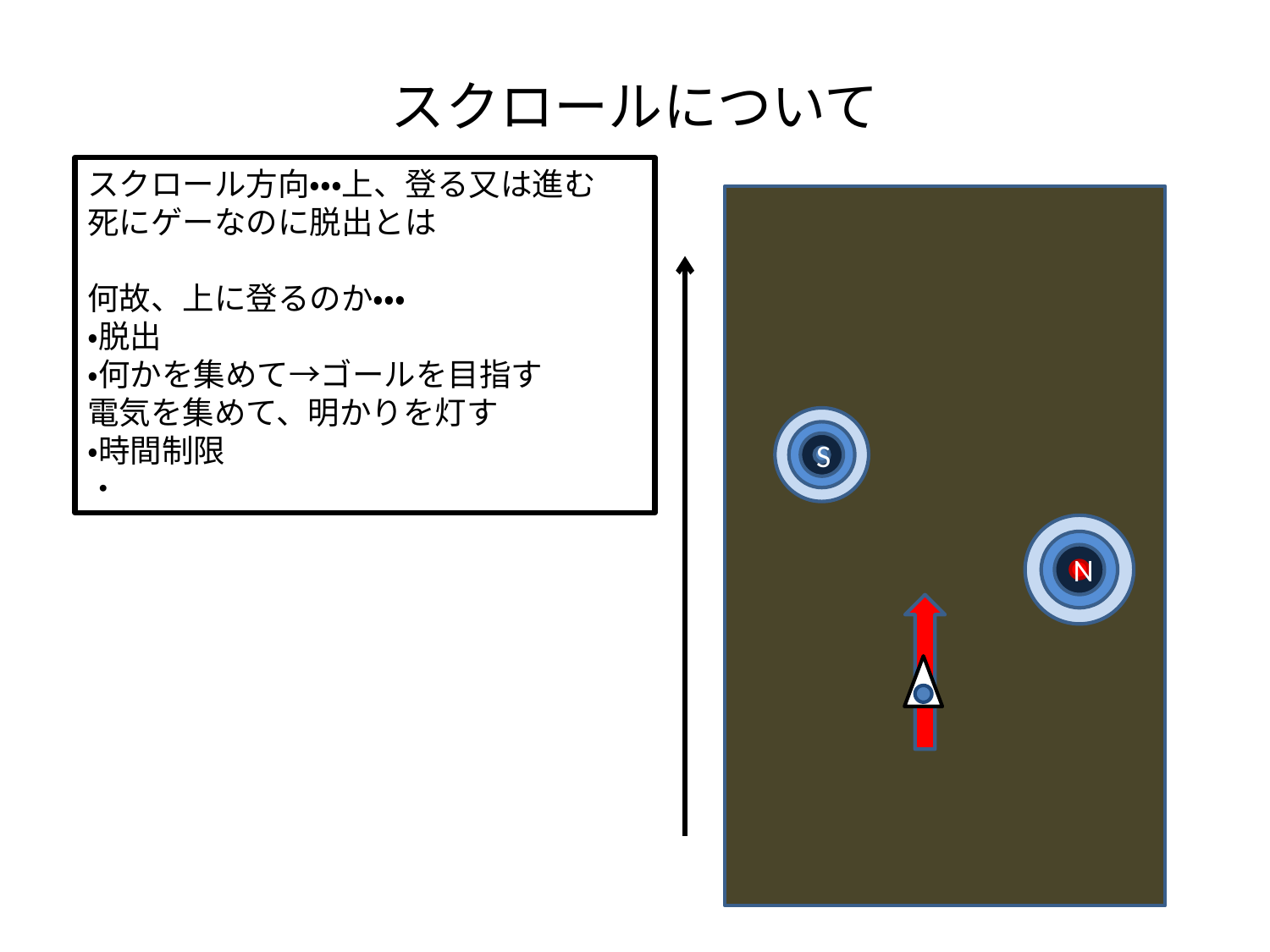

# スクロールについて
スクロール方向・・・上、登る又は進む
死にゲーなのに脱出とは

何故、上に登るのか・・・
・脱出
・何かを集めて→ゴールを目指す
電気を集めて、明かりを灯す
・時間制限
・

S

N